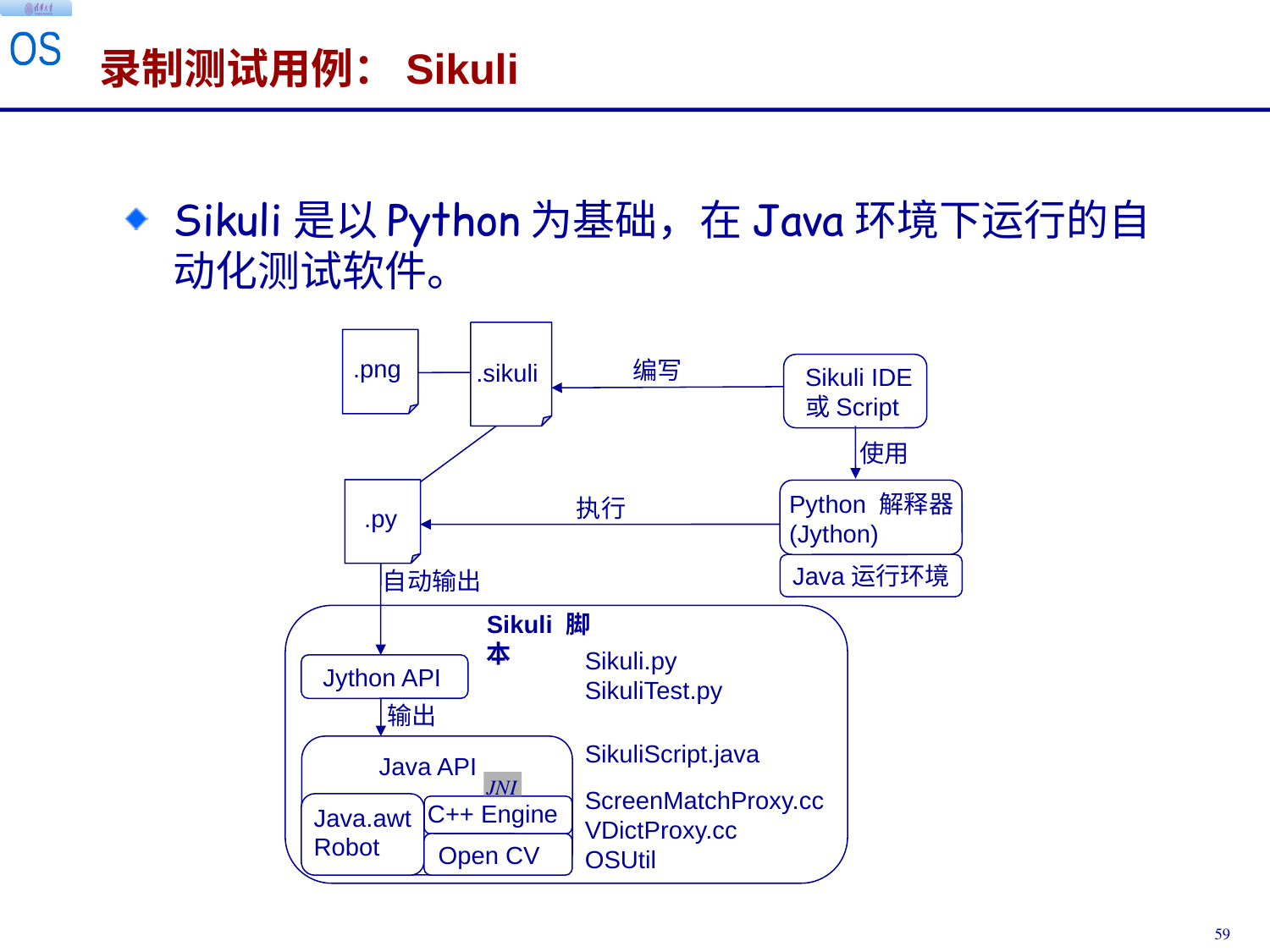

# 录制测试用例：Sikuli
Sikuli是以Python为基础，在Java环境下运行的自动化测试软件。

.png
编写
.sikuli

Sikuli IDE或Script

使用

Python 解释器
(Jython)
执行
.py

Java运行环境

自动输出

Sikuli 脚本

Sikuli.py
SikuliTest.py

SikuliScript.java

ScreenMatchProxy.cc
VDictProxy.cc
OSUtil

Jython API
输出

Java API
JNI

C++ Engine

Java.awt
Robot

Open CV